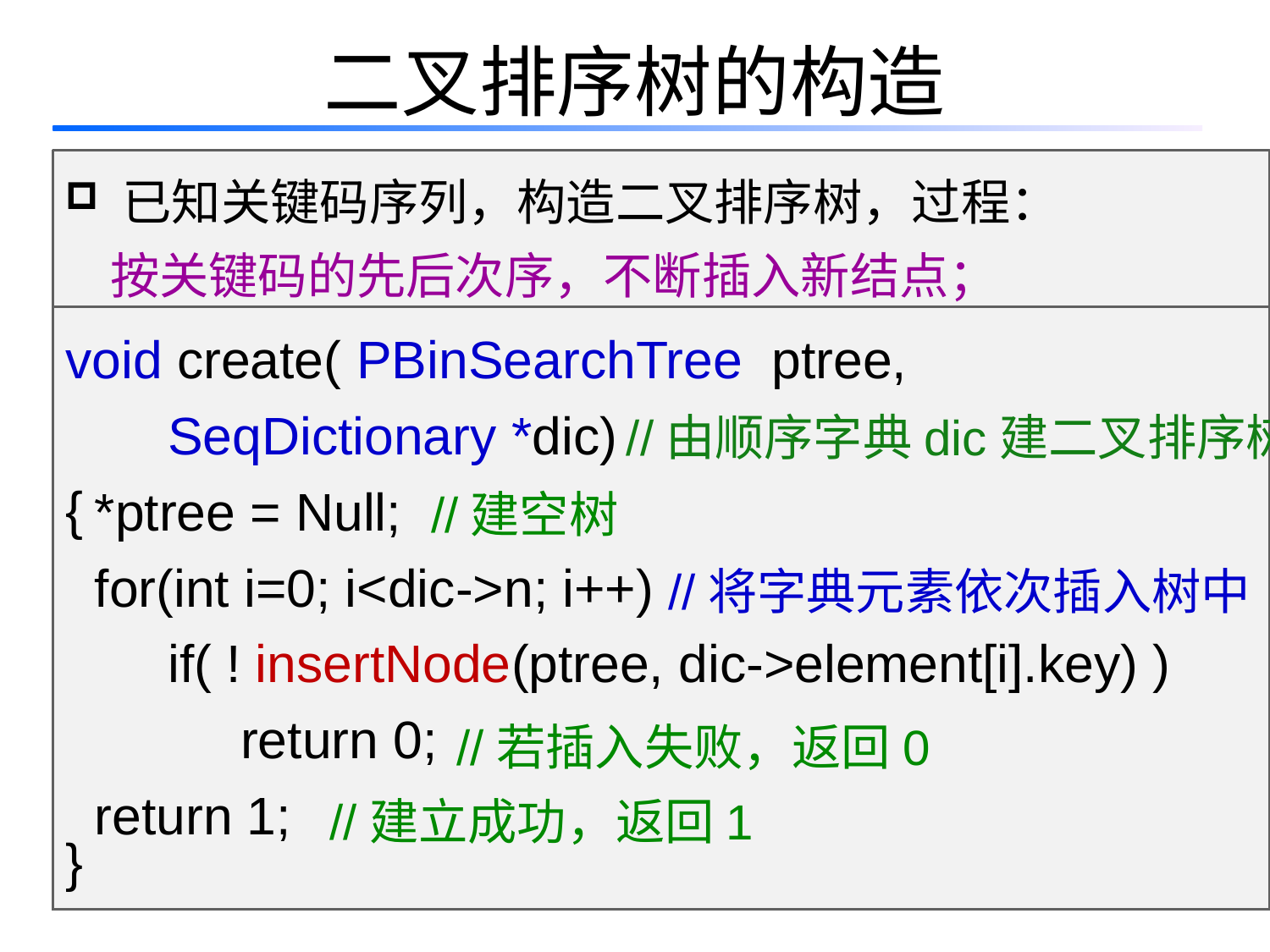

# 二叉排序树的构造

 已知关键码序列，构造二叉排序树，过程：
   按关键码的先后次序，不断插入新结点；
void create( PBinSearchTree  ptree,
       SeqDictionary *dic)
  *ptree = Null;
  for(int i=0; i<dic->n; i++)
       if( ! insertNode(ptree, dic->element[i].key) )
            return 0;
  return 1;
}
//由顺序字典dic建二叉排序树
{
//建空树
//将字典元素依次插入树中
//若插入失败，返回0
//建立成功，返回1